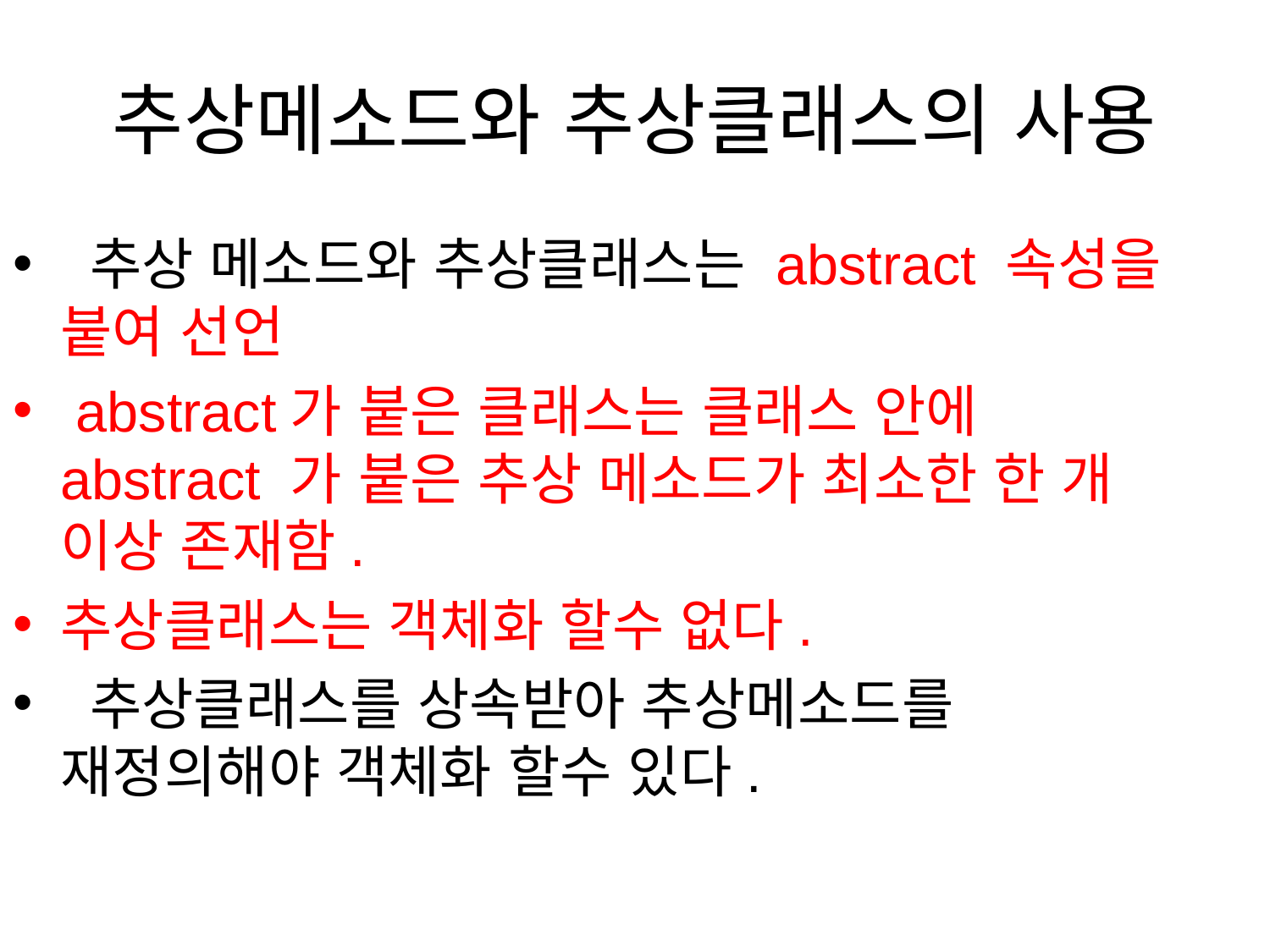

# 추상메소드와 추상클래스의 사용
 추상 메소드와 추상클래스는 abstract 속성을 붙여 선언
 abstract가 붙은 클래스는 클래스 안에 abstract 가 붙은 추상 메소드가 최소한 한 개 이상 존재함.
추상클래스는 객체화 할수 없다.
 추상클래스를 상속받아 추상메소드를 재정의해야 객체화 할수 있다.